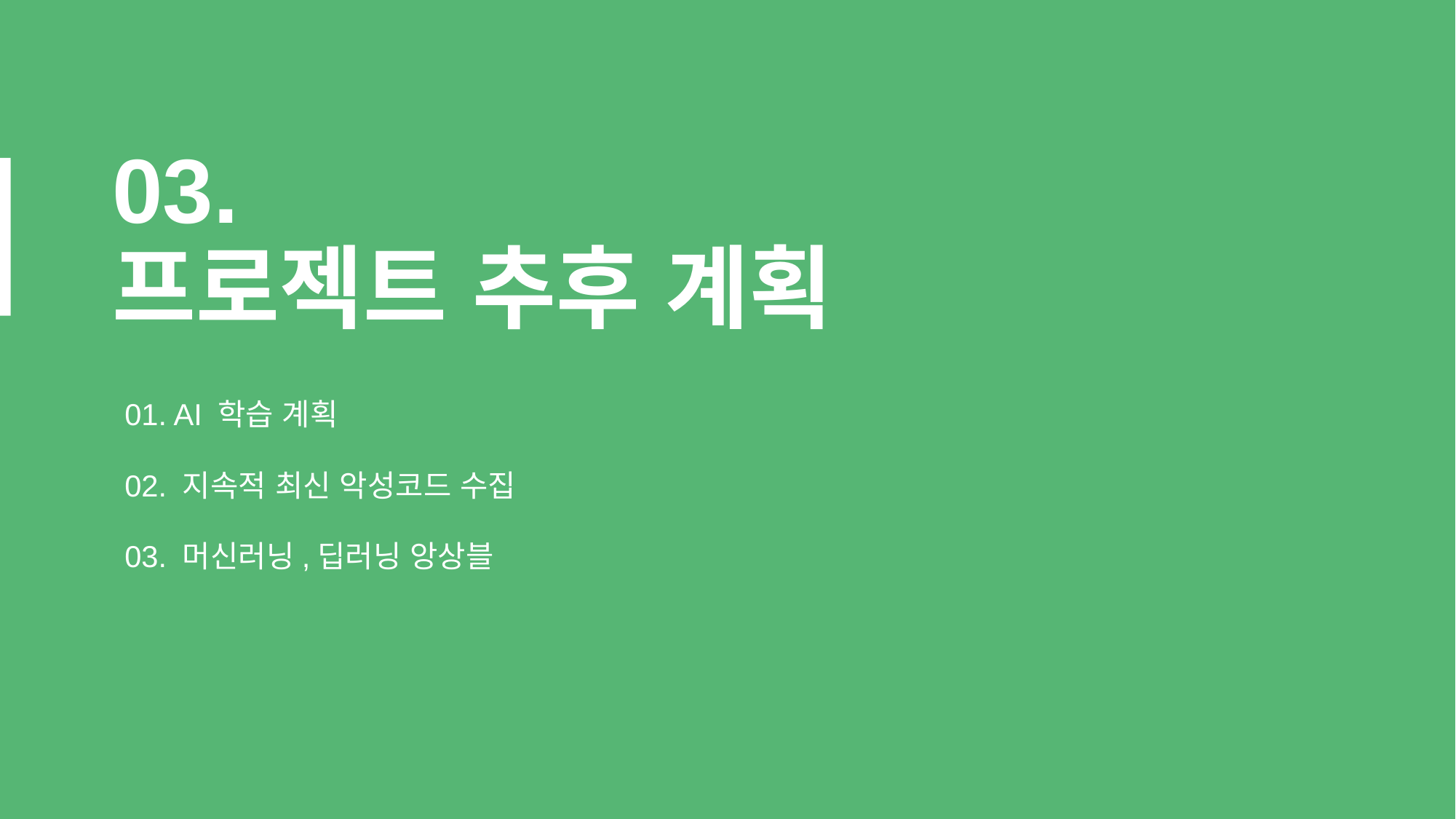

# 03. 프로젝트 추후 계획

01. AI 학습 계획
02. 지속적 최신 악성코드 수집
03. 머신러닝,딥러닝 앙상블